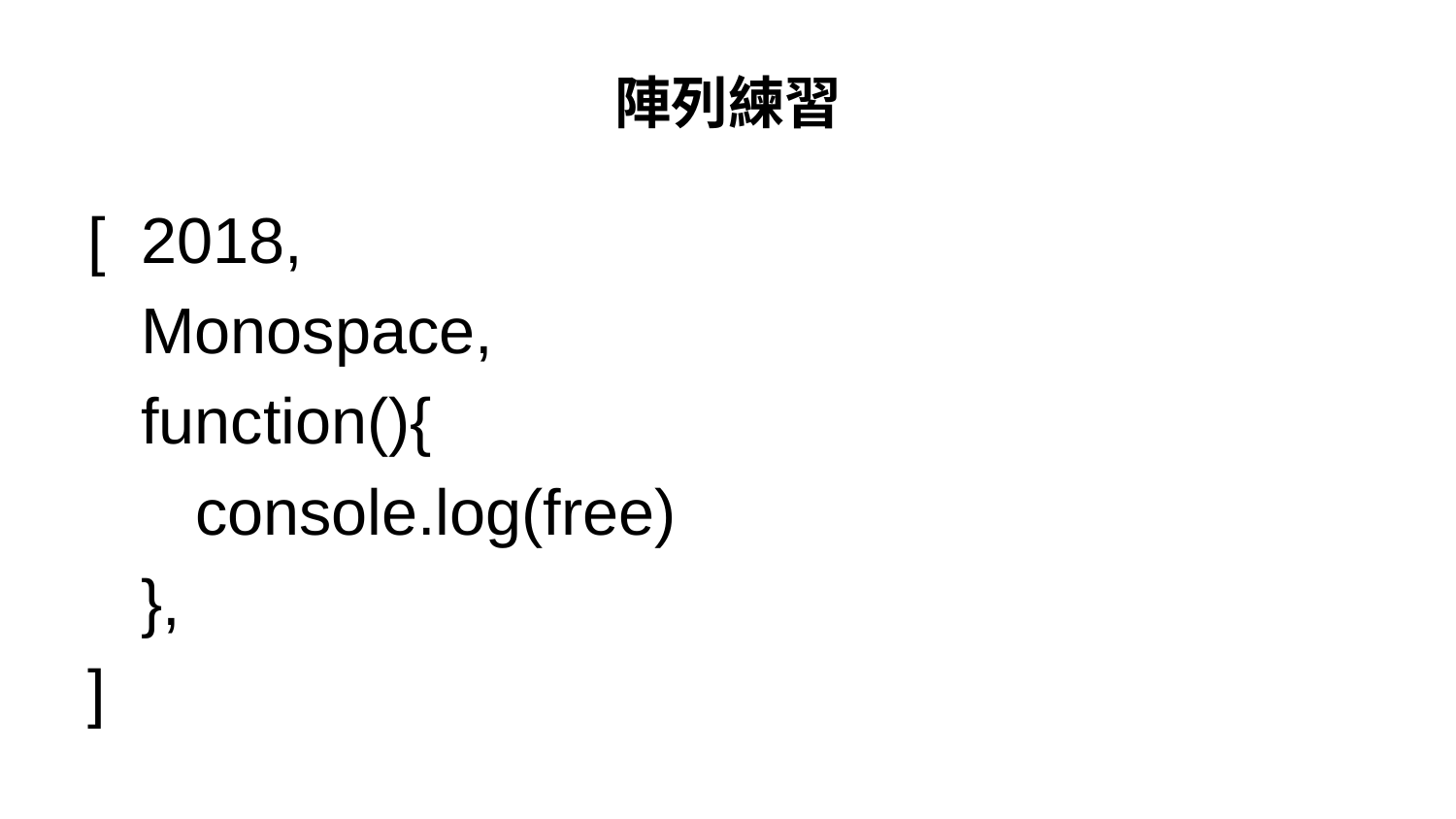

# 陣列練習
[  2018,
   Monospace,
   function(){
      console.log(free)
   },
]